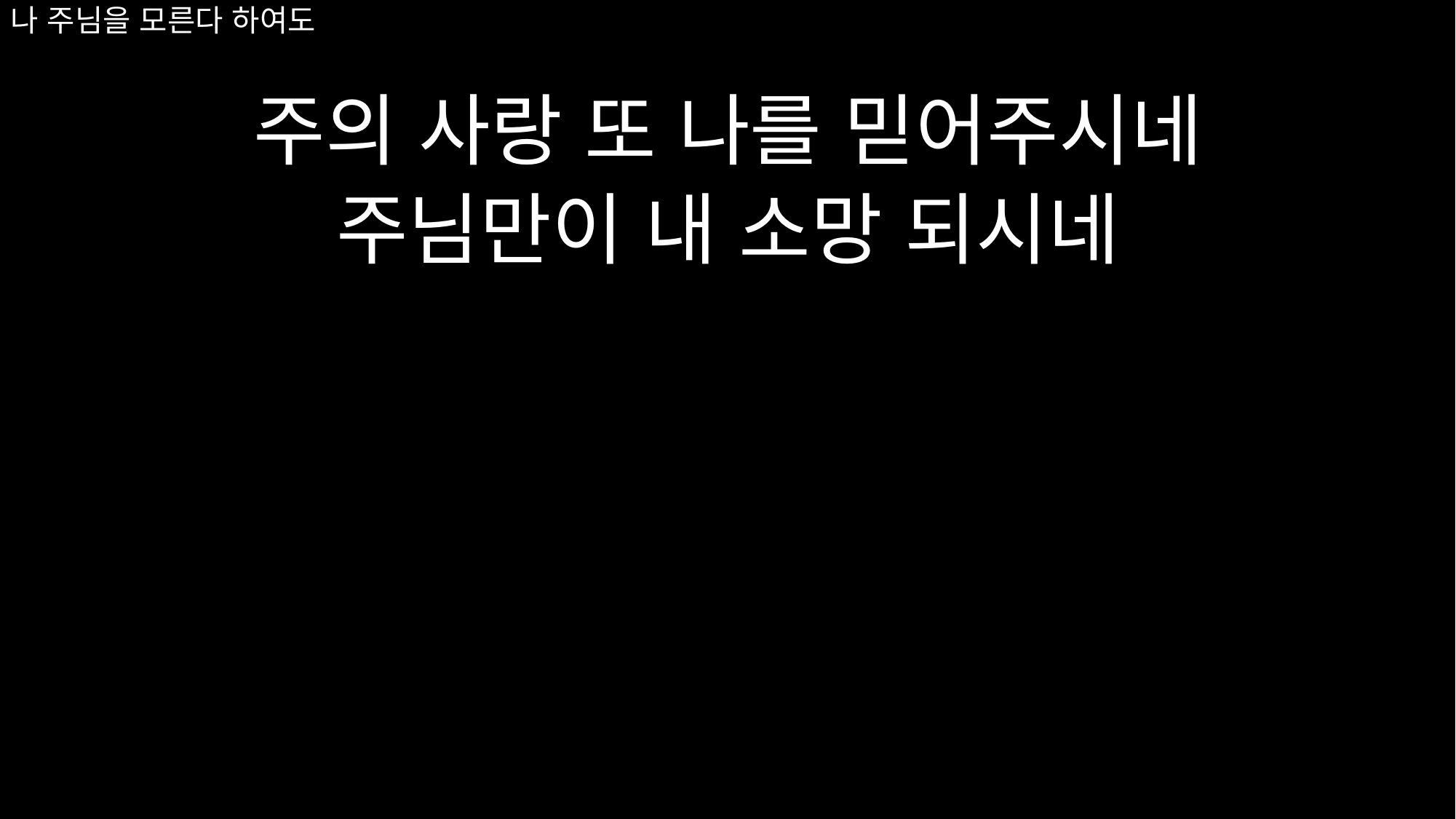

주의 사랑 또 나를 믿어주시네
주님만이 내 소망 되시네

# 나 주님을 모른다 하여도